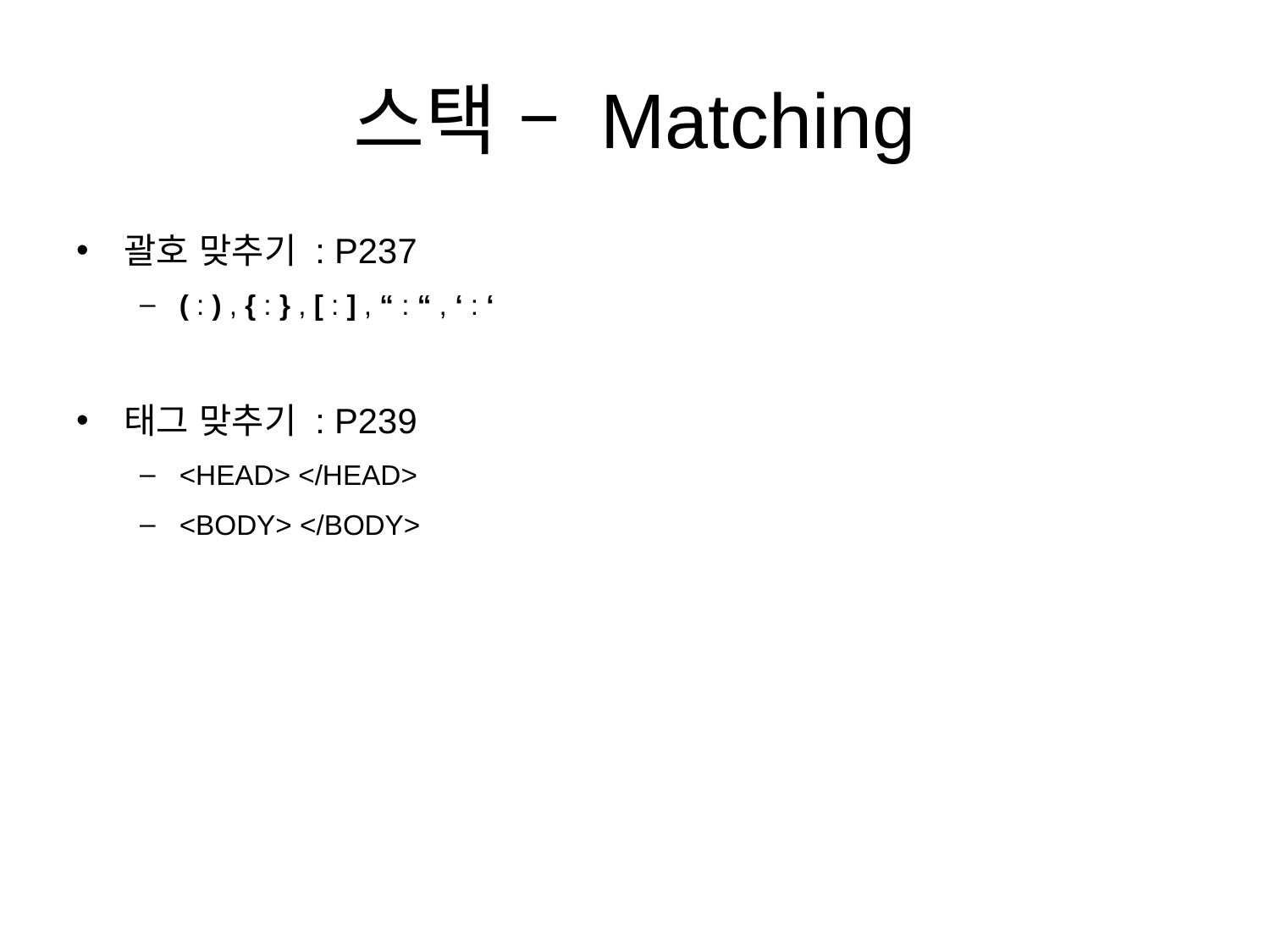

# 스택 – Matching
괄호 맞추기 : P237
( : ) , { : } , [ : ] , “ : “ , ‘ : ‘

태그 맞추기 : P239
<HEAD> </HEAD>
<BODY> </BODY>